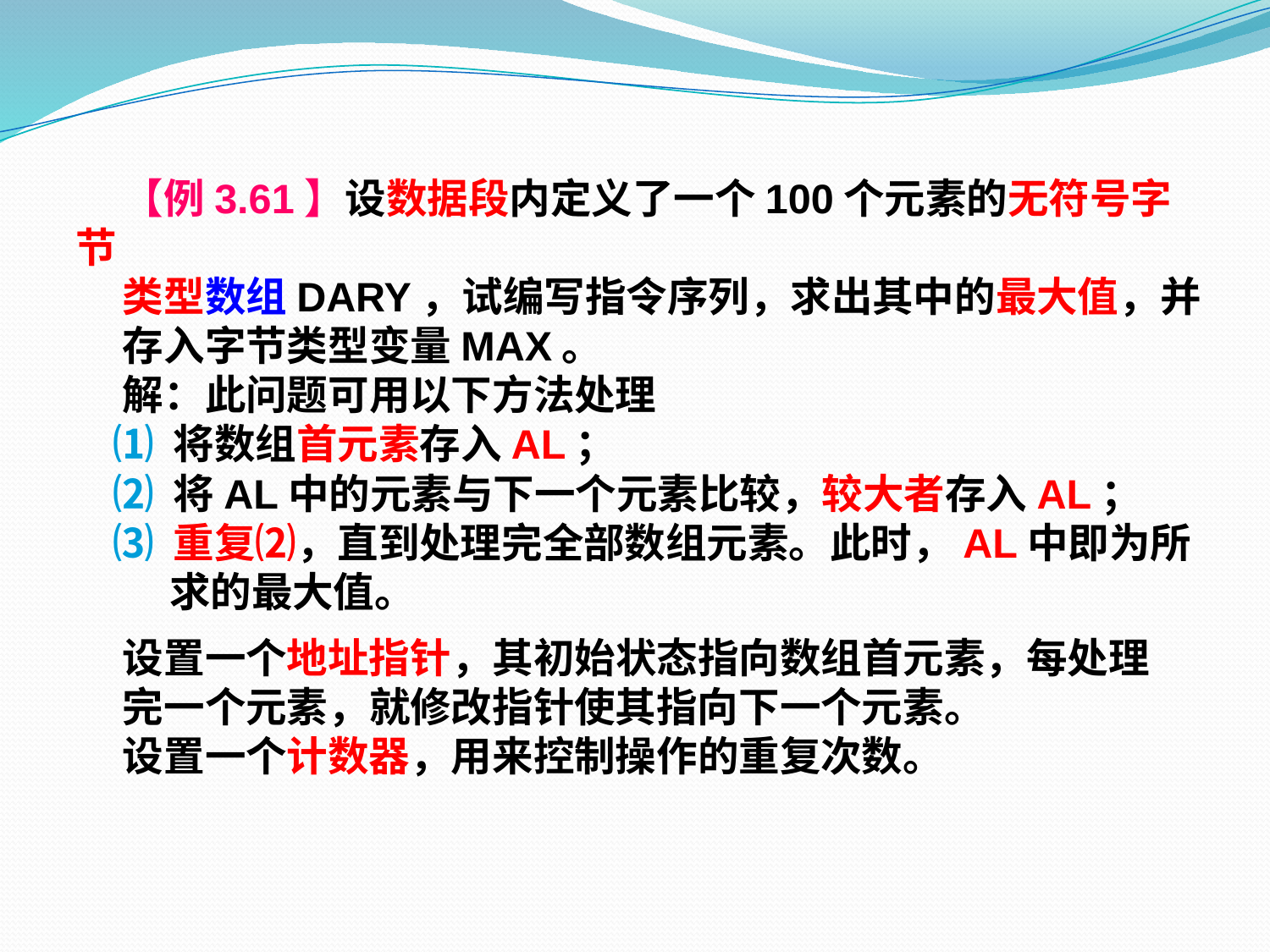

【例3.61】设数据段内定义了一个100个元素的无符号字节
    类型数组DARY，试编写指令序列，求出其中的最大值，并
    存入字节类型变量MAX。
    解：此问题可用以下方法处理
    ⑴ 将数组首元素存入AL；
    ⑵ 将AL中的元素与下一个元素比较，较大者存入AL；
    ⑶ 重复⑵，直到处理完全部数组元素。此时，AL中即为所
         求的最大值。

    设置一个地址指针，其初始状态指向数组首元素，每处理
    完一个元素，就修改指针使其指向下一个元素。
    设置一个计数器，用来控制操作的重复次数。